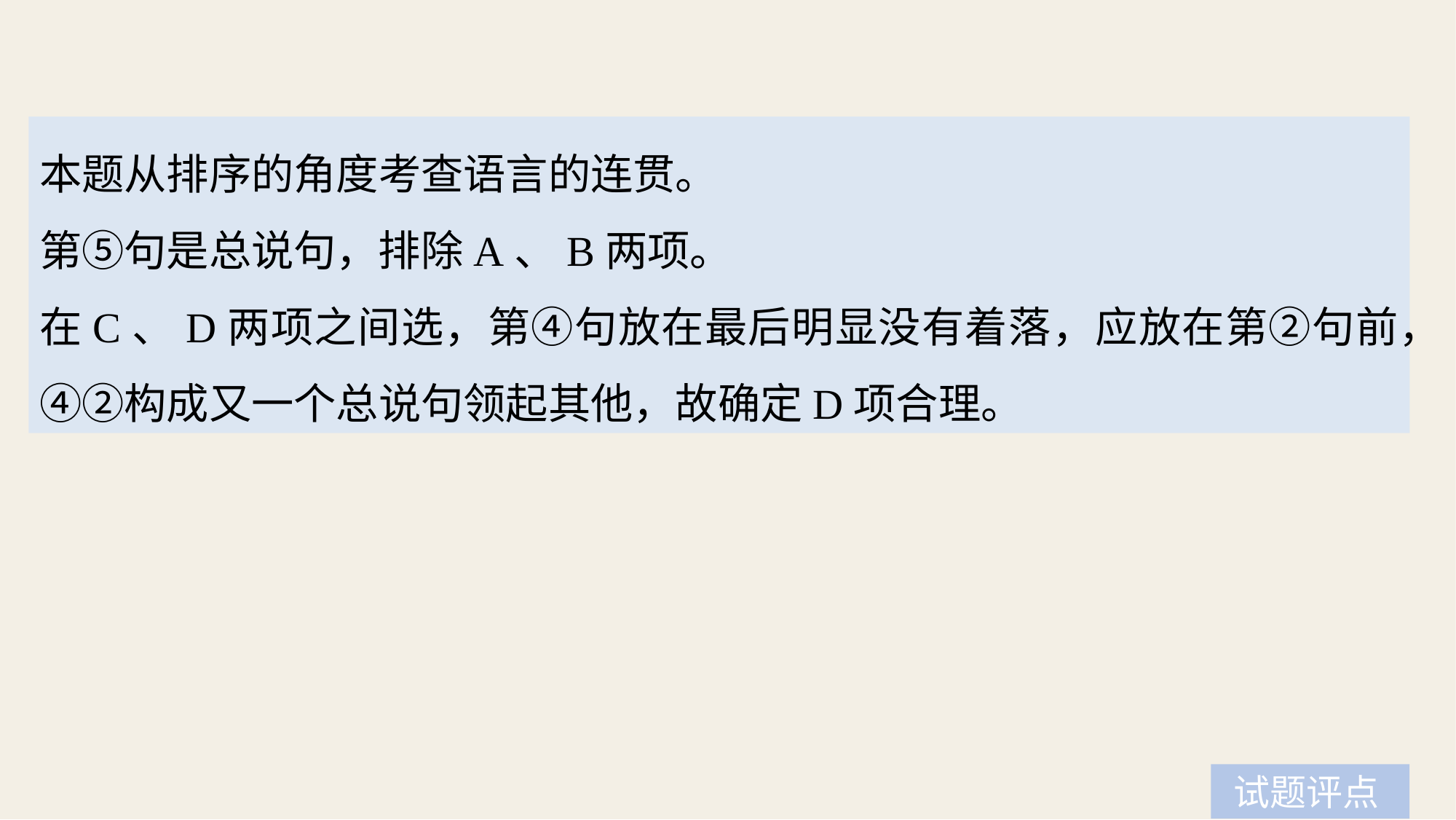

本题从排序的角度考查语言的连贯。
第⑤句是总说句，排除A、B两项。
在C、D两项之间选，第④句放在最后明显没有着落，应放在第②句前，④②构成又一个总说句领起其他，故确定D项合理。
试题评点